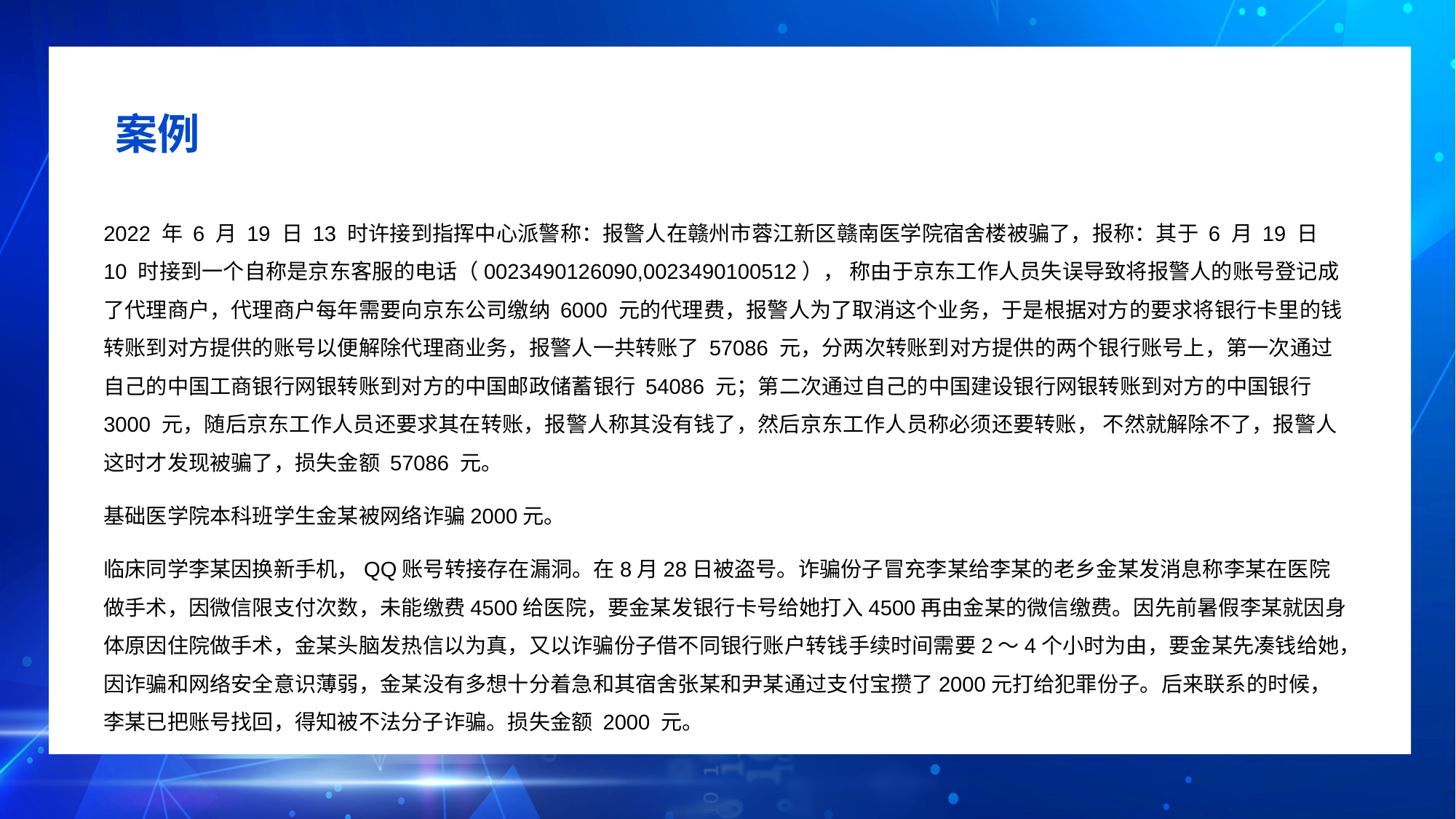

案例
2022 年 6 月 19 日 13 时许接到指挥中心派警称：报警人在赣州市蓉江新区赣南医学院宿舍楼被骗了，报称：其于 6 月 19 日 10 时接到一个自称是京东客服的电话（0023490126090,0023490100512）， 称由于京东工作人员失误导致将报警人的账号登记成了代理商户，代理商户每年需要向京东公司缴纳 6000 元的代理费，报警人为了取消这个业务，于是根据对方的要求将银行卡里的钱转账到对方提供的账号以便解除代理商业务，报警人一共转账了 57086 元，分两次转账到对方提供的两个银行账号上，第一次通过自己的中国工商银行网银转账到对方的中国邮政储蓄银行 54086 元；第二次通过自己的中国建设银行网银转账到对方的中国银行 3000 元，随后京东工作人员还要求其在转账，报警人称其没有钱了，然后京东工作人员称必须还要转账， 不然就解除不了，报警人这时才发现被骗了，损失金额 57086 元。
基础医学院本科班学生金某被网络诈骗2000元。
临床同学李某因换新手机，QQ账号转接存在漏洞。在8月28日被盗号。诈骗份子冒充李某给李某的老乡金某发消息称李某在医院做手术，因微信限支付次数，未能缴费4500给医院，要金某发银行卡号给她打入4500再由金某的微信缴费。因先前暑假李某就因身体原因住院做手术，金某头脑发热信以为真，又以诈骗份子借不同银行账户转钱手续时间需要2～4个小时为由，要金某先凑钱给她，因诈骗和网络安全意识薄弱，金某没有多想十分着急和其宿舍张某和尹某通过支付宝攒了2000元打给犯罪份子。后来联系的时候，李某已把账号找回，得知被不法分子诈骗。损失金额 2000 元。